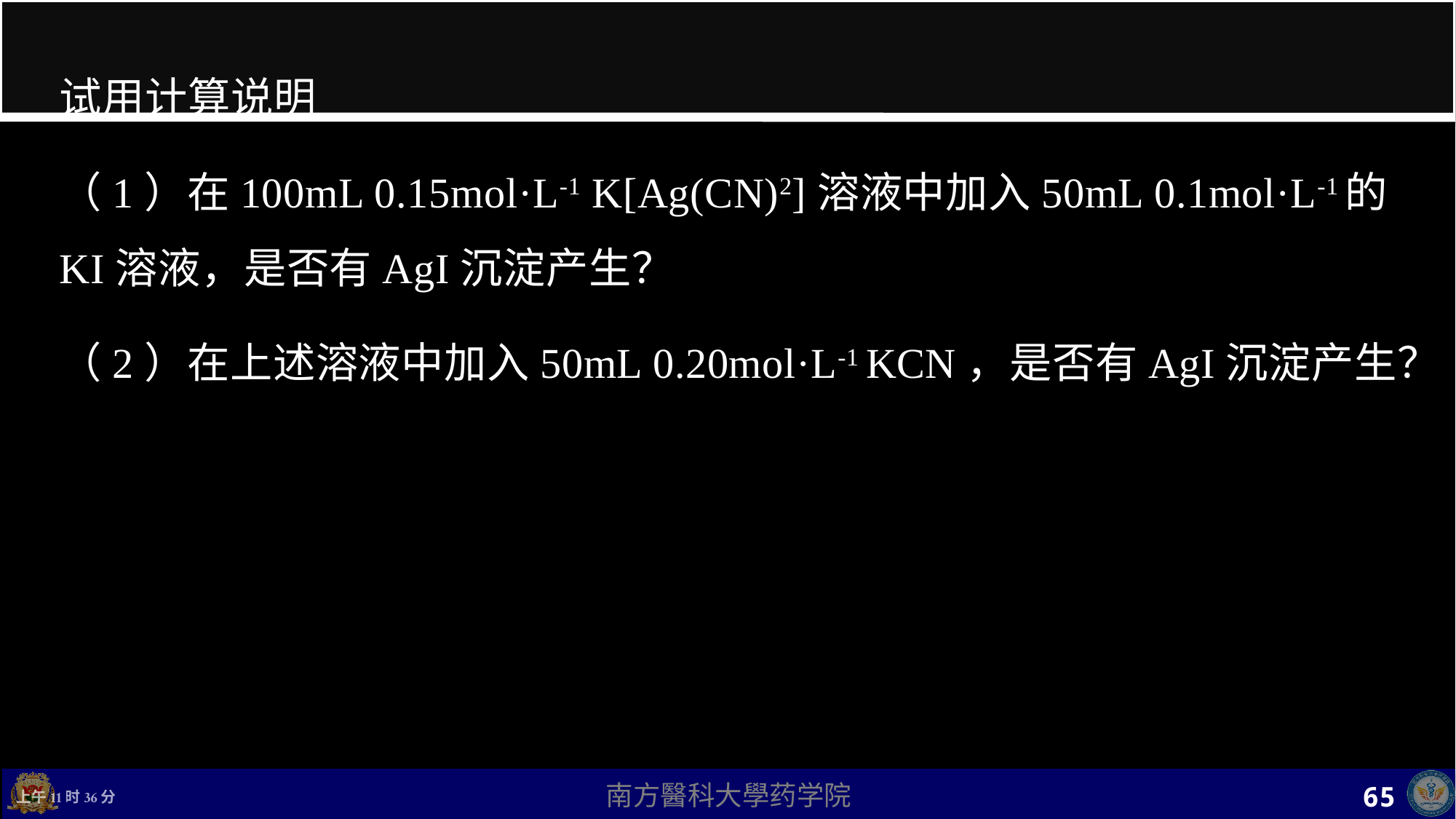

试用计算说明
（1）在100mL 0.15mol·L-1 K[Ag(CN)2]溶液中加入50mL 0.1mol·L-1的KI溶液，是否有AgI沉淀产生？
（2）在上述溶液中加入50mL 0.20mol·L-1 KCN，是否有AgI沉淀产生？
上午11时36分
65